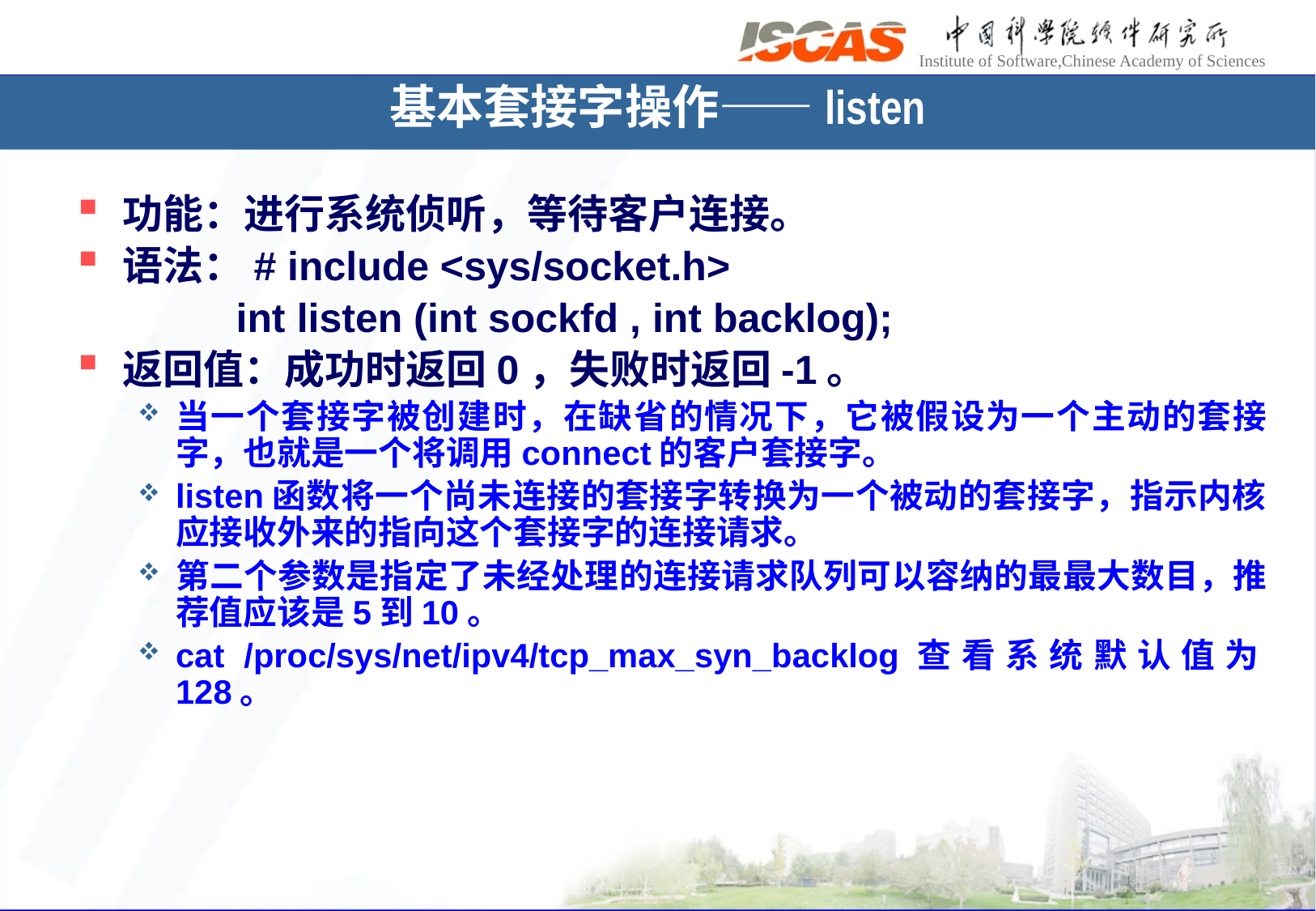

# 基本套接字操作——listen
功能：进行系统侦听，等待客户连接。
语法：# include <sys/socket.h>
 　　　 int listen (int sockfd , int backlog);
返回值：成功时返回0，失败时返回-1。
当一个套接字被创建时，在缺省的情况下，它被假设为一个主动的套接字，也就是一个将调用connect的客户套接字。
listen函数将一个尚未连接的套接字转换为一个被动的套接字，指示内核应接收外来的指向这个套接字的连接请求。
第二个参数是指定了未经处理的连接请求队列可以容纳的最最大数目，推荐值应该是5到10。
cat /proc/sys/net/ipv4/tcp_max_syn_backlog查看系统默认值为128。